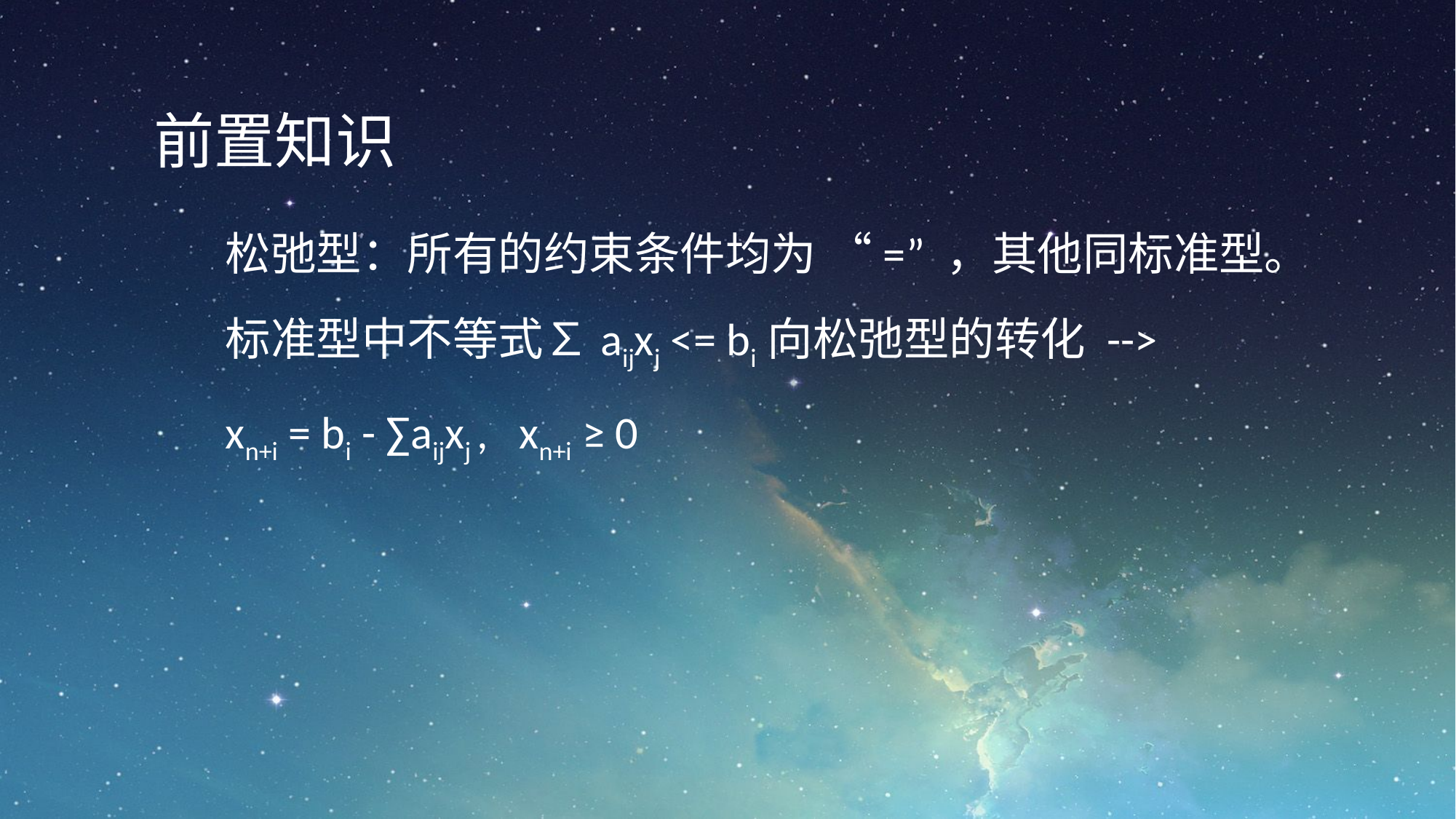

前置知识
松弛型：所有的约束条件均为 “=” ，其他同标准型。
标准型中不等式∑aijxj <= bi向松弛型的转化 -->
xn+i = bi - ∑aijxj ,   xn+i ≥ 0